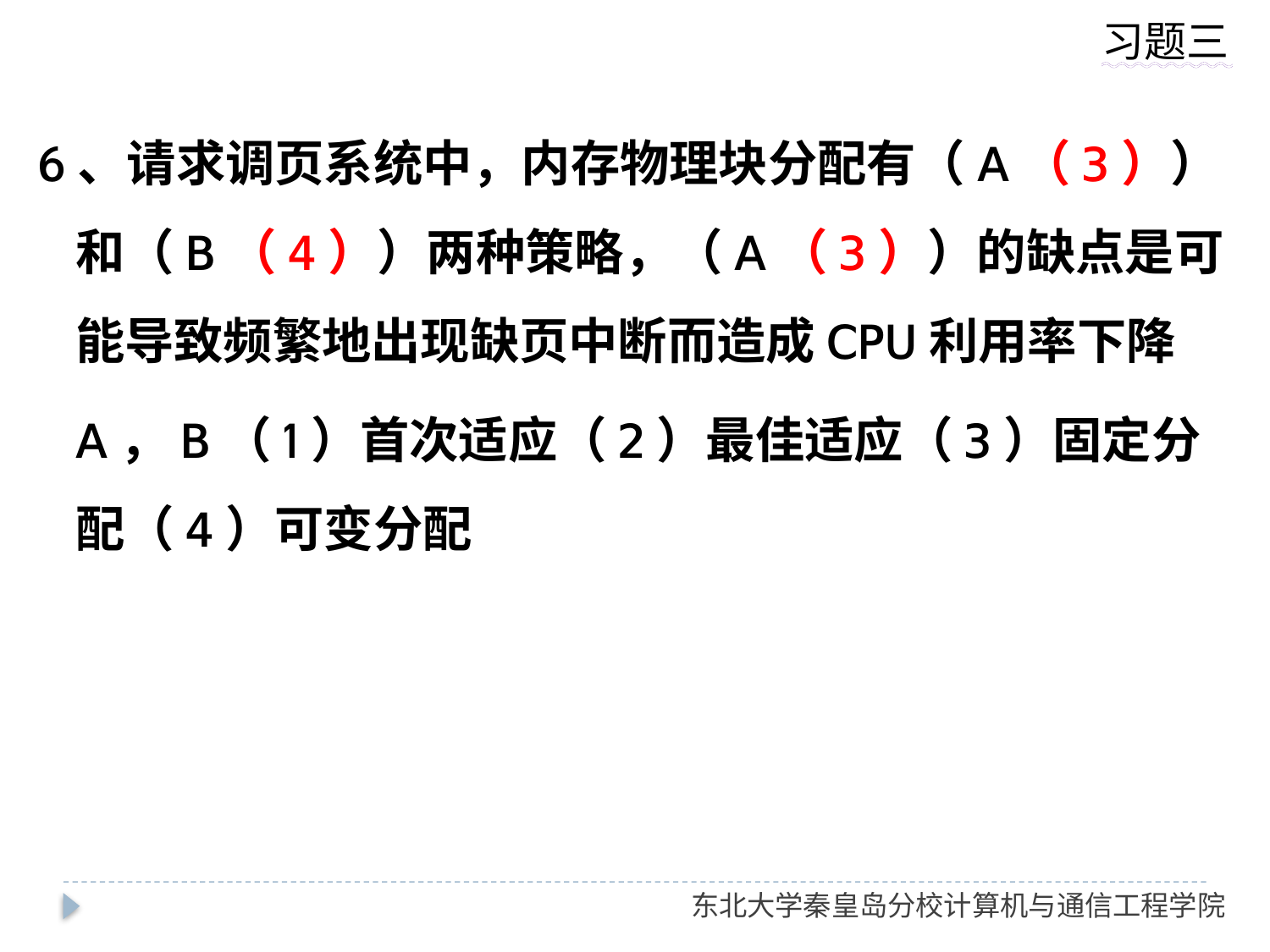

6、请求调页系统中，内存物理块分配有（A（3））和（B（4））两种策略，（A（3））的缺点是可能导致频繁地出现缺页中断而造成CPU利用率下降
	A，B（1）首次适应（2）最佳适应（3）固定分配（4）可变分配